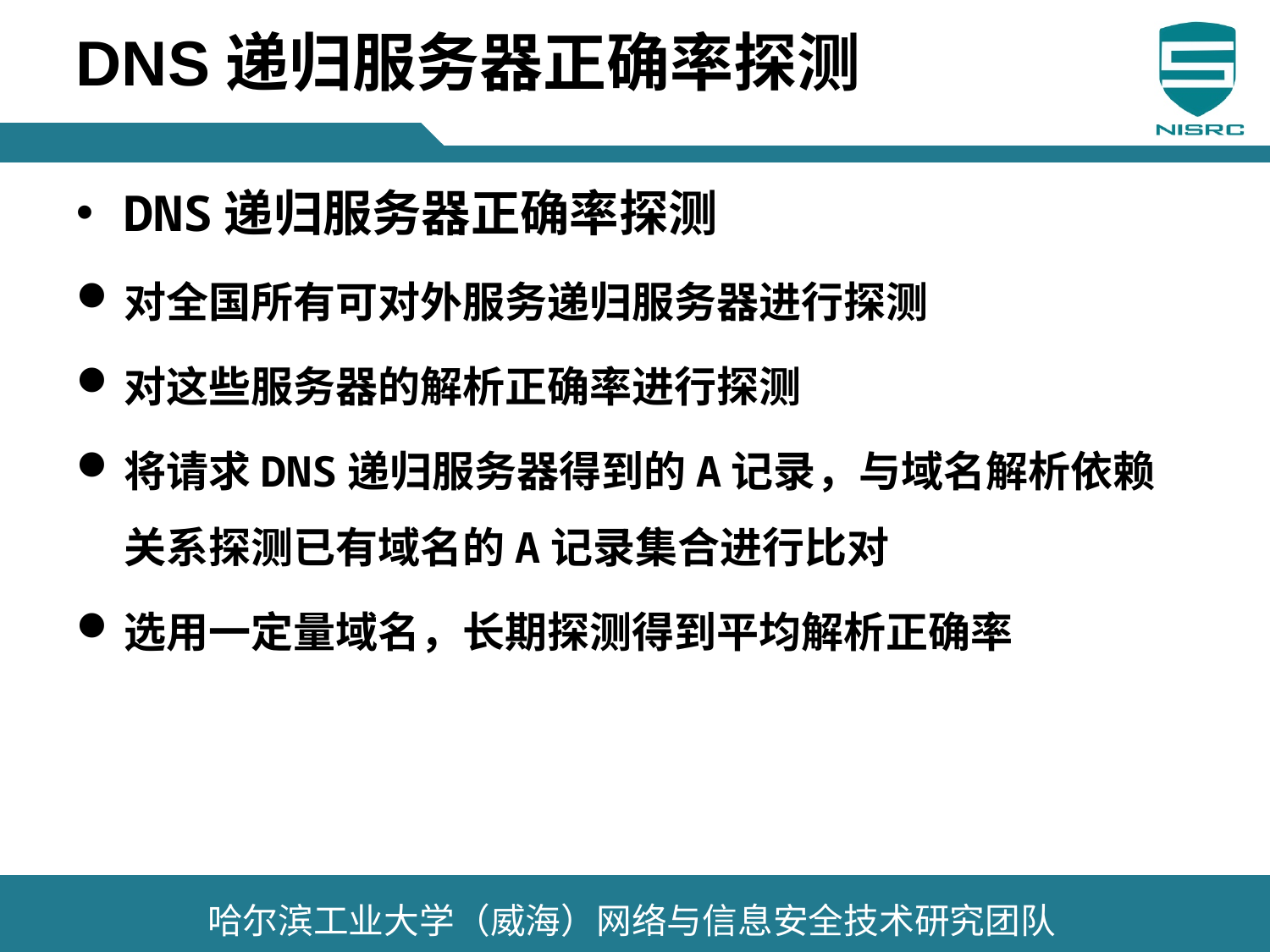

# DNS递归服务器正确率探测
DNS递归服务器正确率探测
对全国所有可对外服务递归服务器进行探测
对这些服务器的解析正确率进行探测
将请求DNS递归服务器得到的A记录，与域名解析依赖关系探测已有域名的A记录集合进行比对
选用一定量域名，长期探测得到平均解析正确率